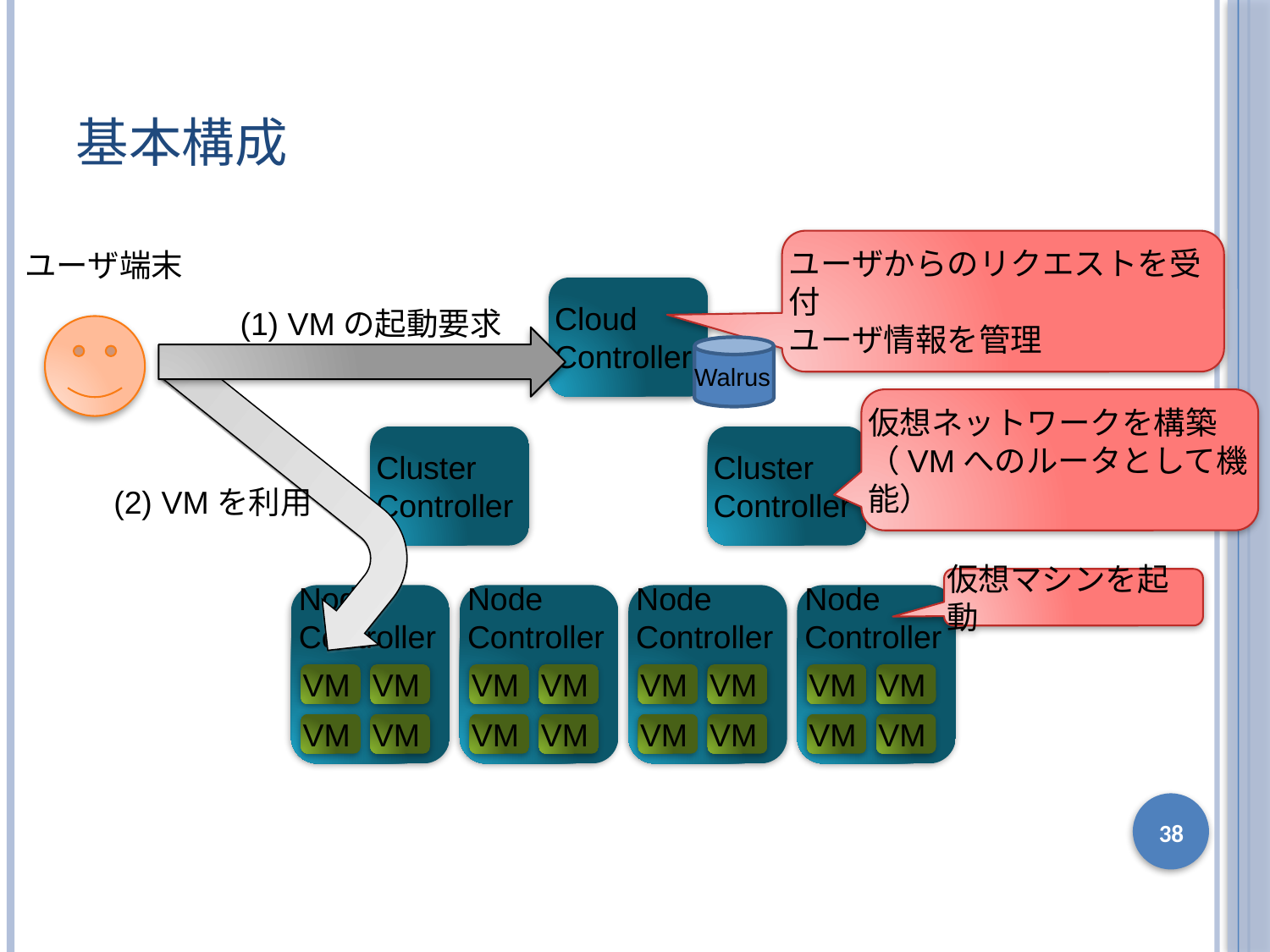

# 基本構成
ユーザ端末
ユーザからのリクエストを受付
ユーザ情報を管理
Cloud
Controller
(1) VMの起動要求

Walrus

仮想ネットワークを構築
（VMへのルータとして機能）
Cluster
Controller
Cluster
Controller
(2) VMを利用
仮想マシンを起動
Node
Controller

Node
Controller

Node
Controller

Node
Controller

VM
VM
VM
VM
VM
VM
VM
VM
VM
VM
VM
VM
VM
VM
VM
VM
38